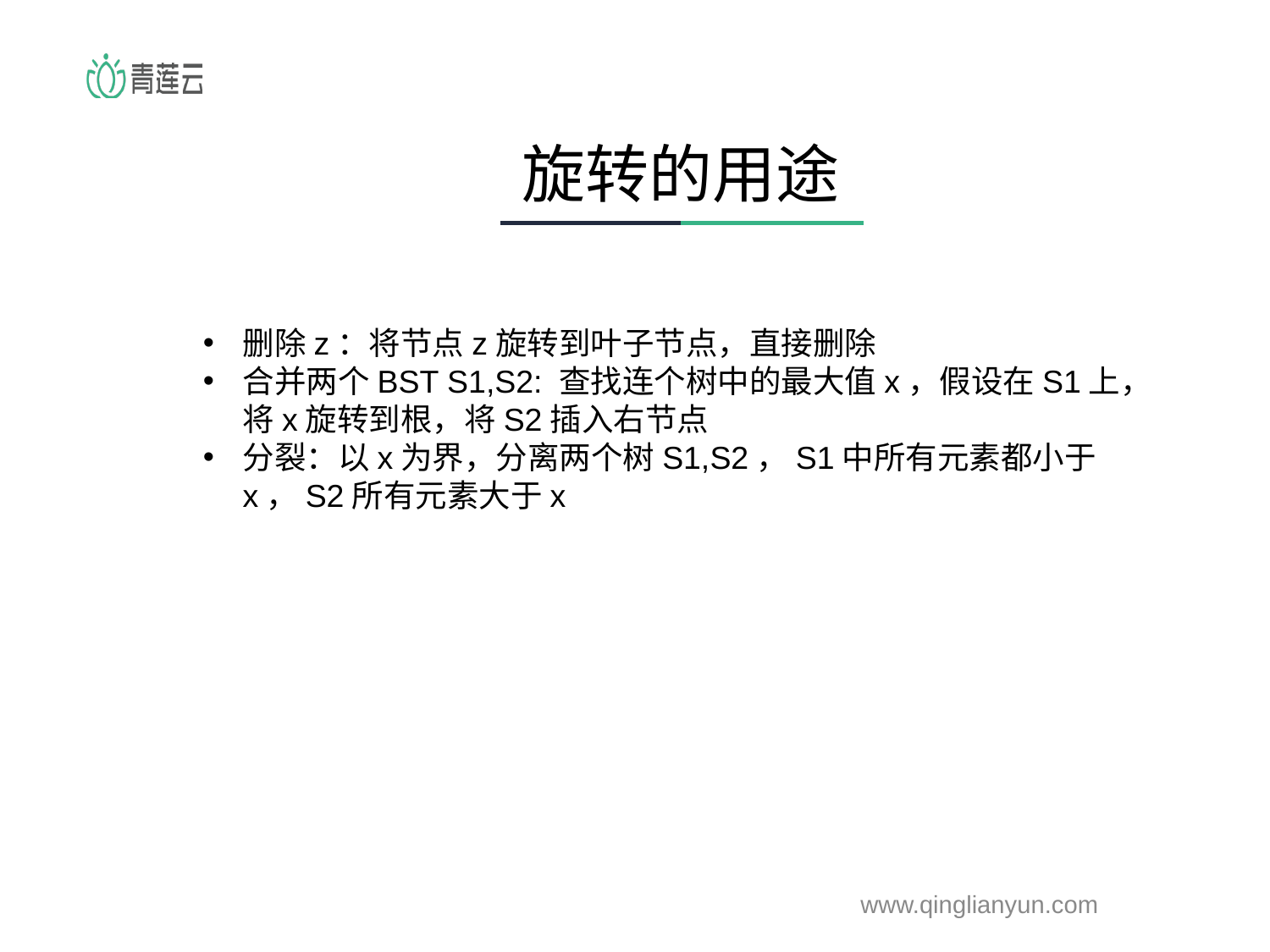

旋转的用途
删除z：将节点z旋转到叶子节点，直接删除
合并两个BST S1,S2: 查找连个树中的最大值x，假设在S1上，将x旋转到根，将S2插入右节点
分裂：以x为界，分离两个树S1,S2，S1中所有元素都小于x，S2所有元素大于x